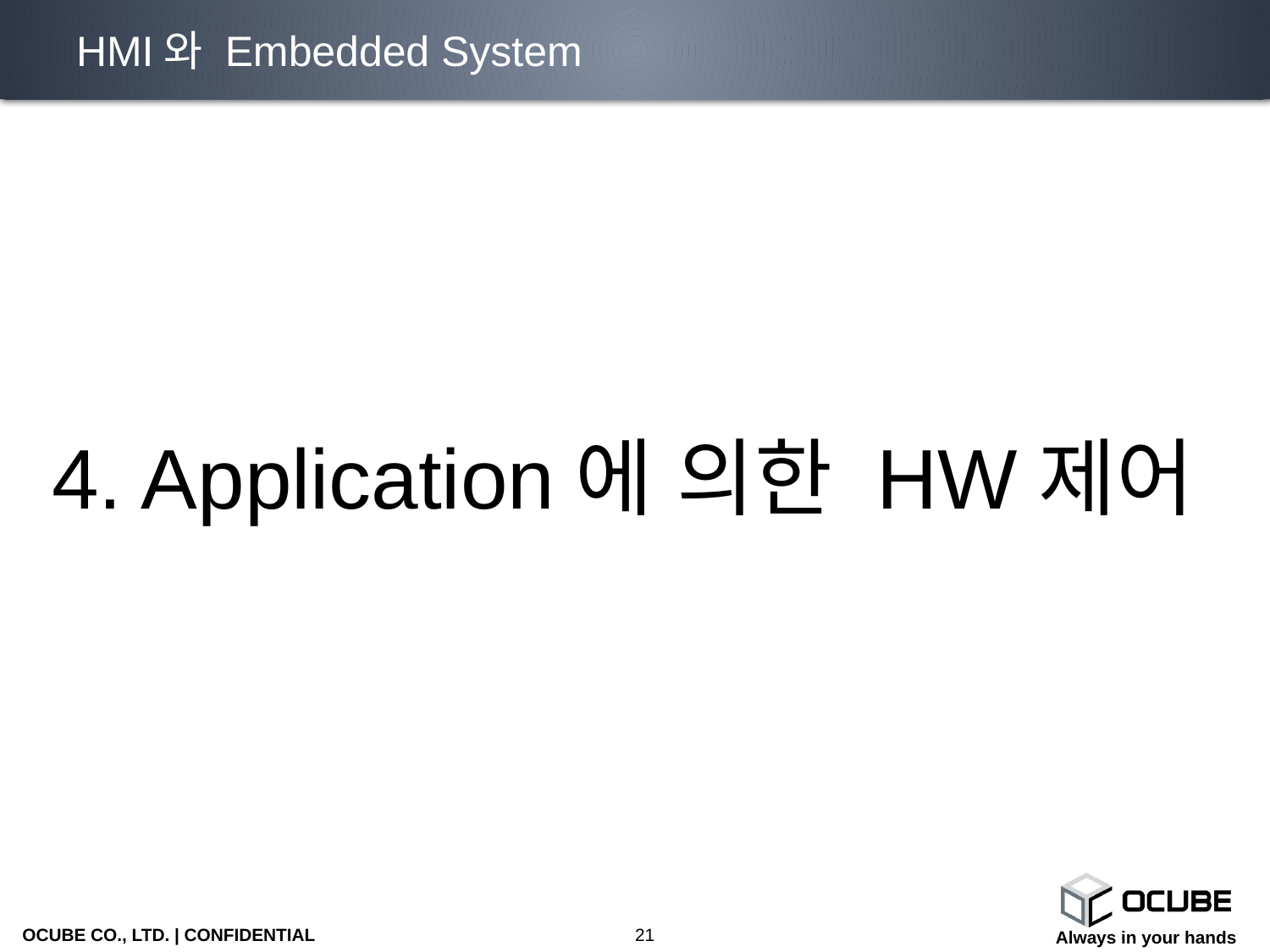

# HMI와 Embedded System
4. Application에 의한 HW제어